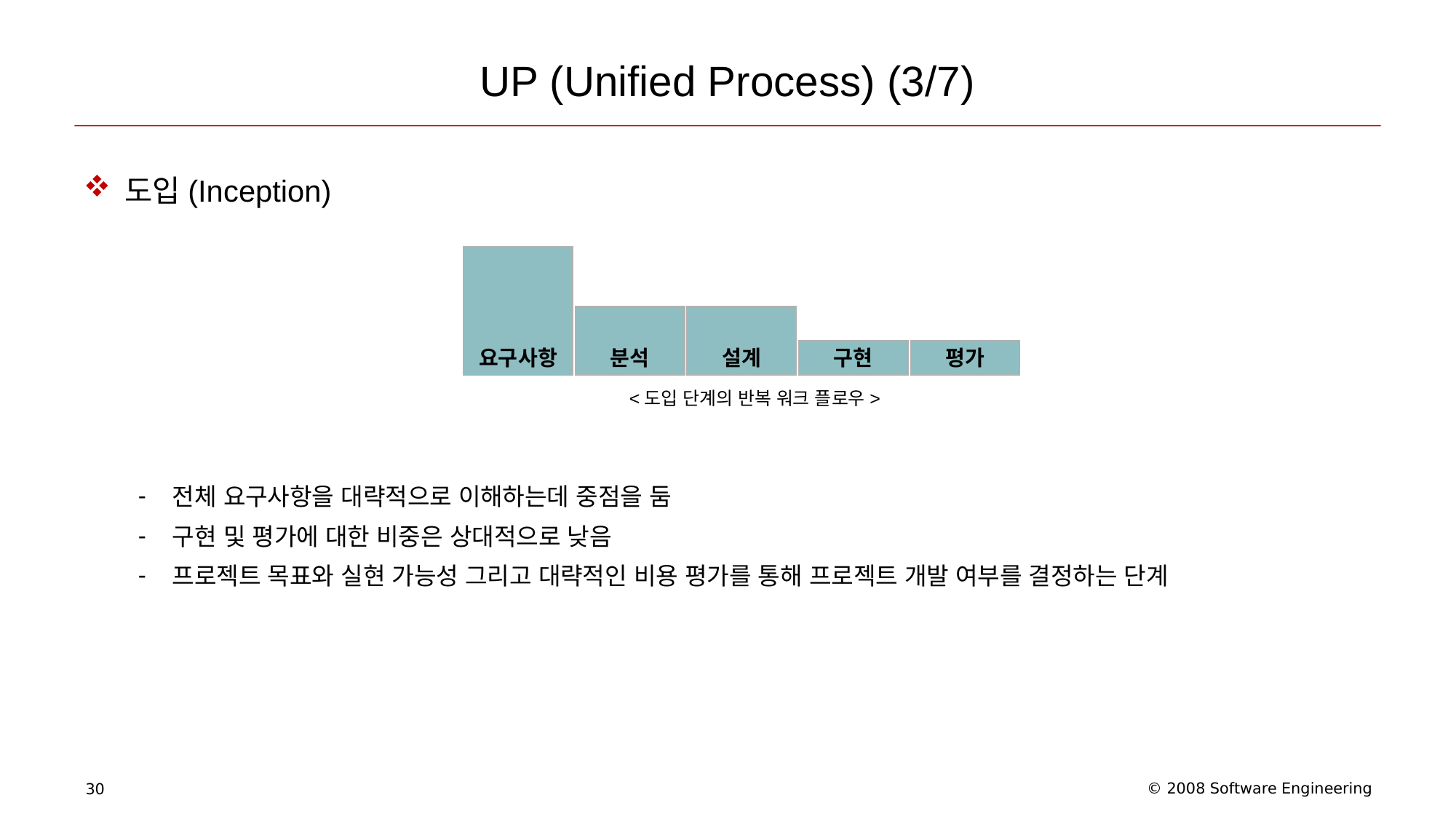

# UP (Unified Process) (3/7)
도입(Inception)

<도입 단계의 반복 워크 플로우>

전체 요구사항을 대략적으로 이해하는데 중점을 둠
구현 및 평가에 대한 비중은 상대적으로 낮음
프로젝트 목표와 실현 가능성 그리고 대략적인 비용 평가를 통해 프로젝트 개발 여부를 결정하는 단계
요구사항
분석
설계
구현
평가
© 2008 Software Engineering
30